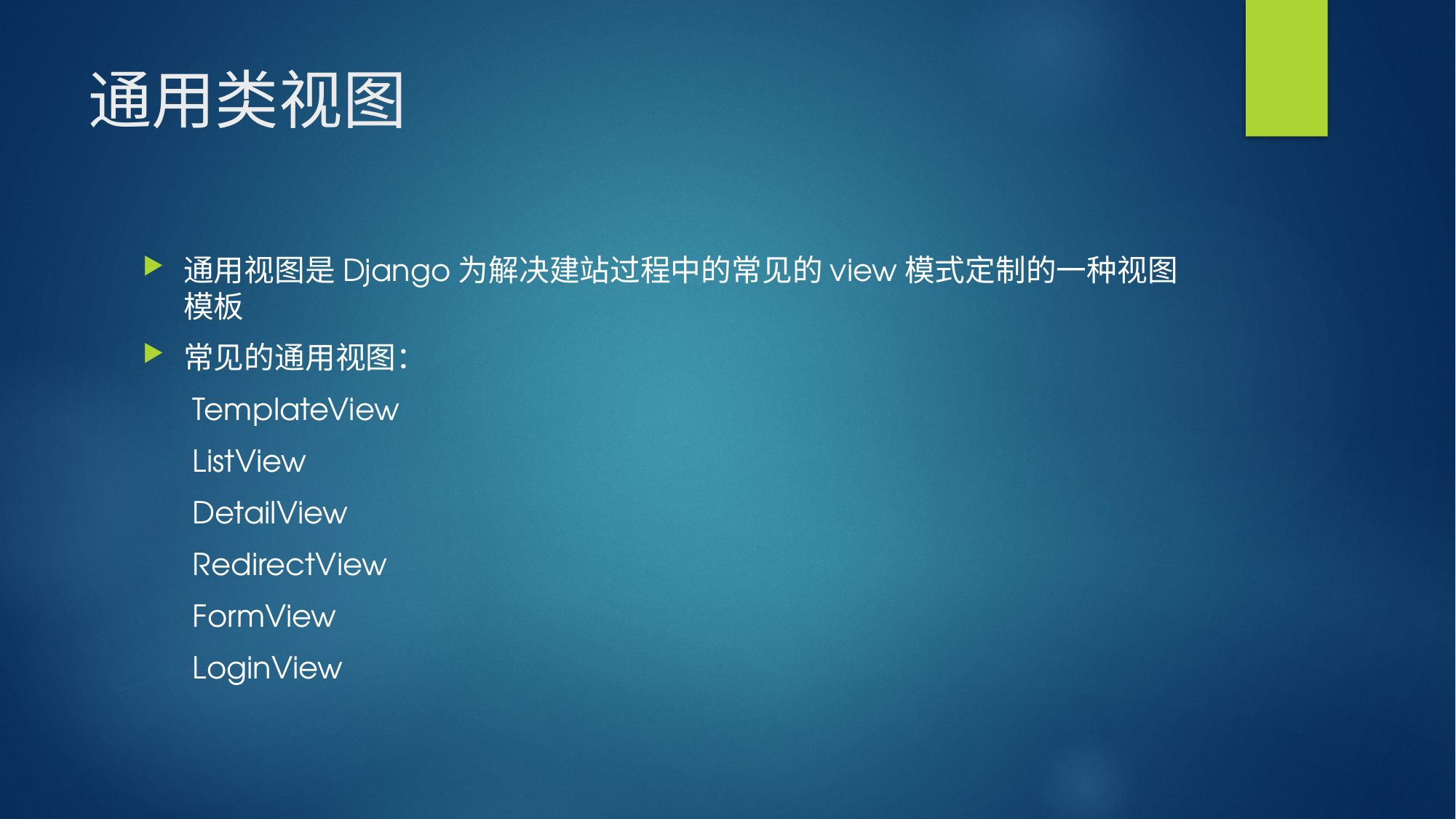

# 通用类视图
通用视图是Django为解决建站过程中的常见的view模式定制的一种视图模板
常见的通用视图：
      TemplateView
      ListView
      DetailView
      RedirectView
      FormView
      LoginView